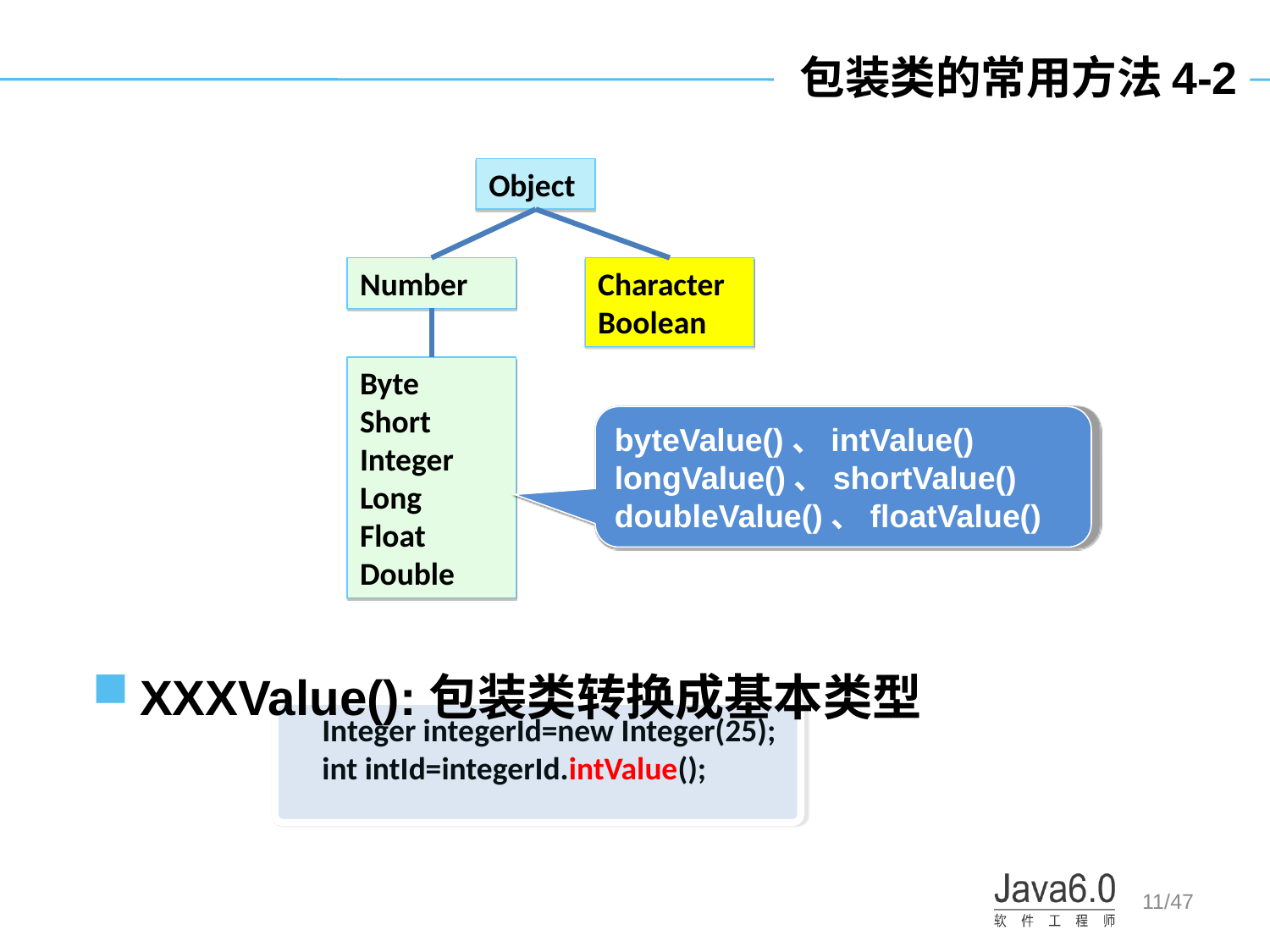

包装类的常用方法4-2

XXXValue():包装类转换成基本类型

Object
Number
Character
Boolean
Byte
Short
Integer
Long
Float
Double

byteValue()、intValue()
longValue()、shortValue()
doubleValue()、floatValue()
Integer integerId=new Integer(25);
int intId=integerId.intValue();
11/47